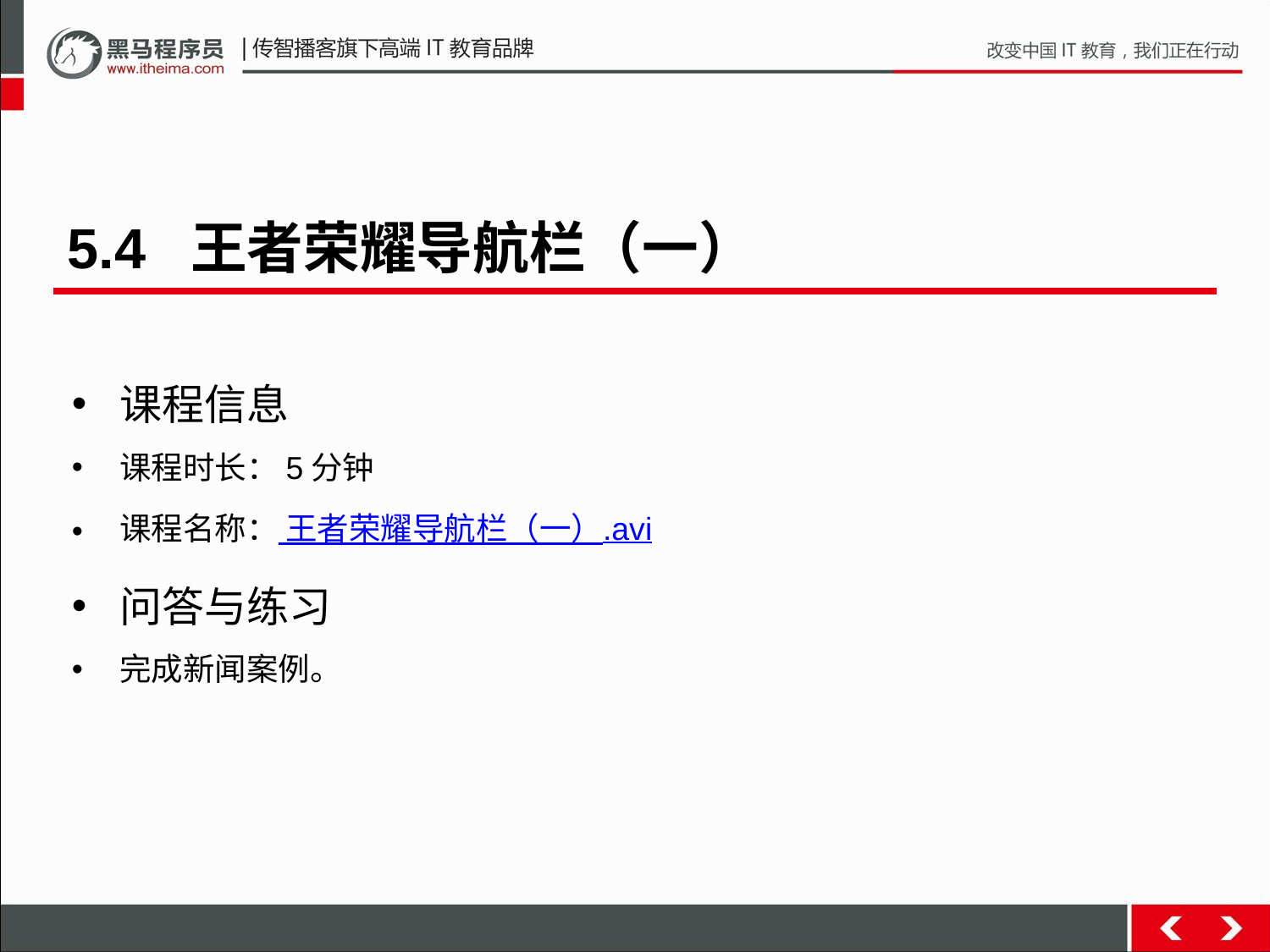

5.4  王者荣耀导航栏（一）
课程信息
课程时长：5分钟
课程名称： 王者荣耀导航栏（一）.avi
问答与练习
完成新闻案例。